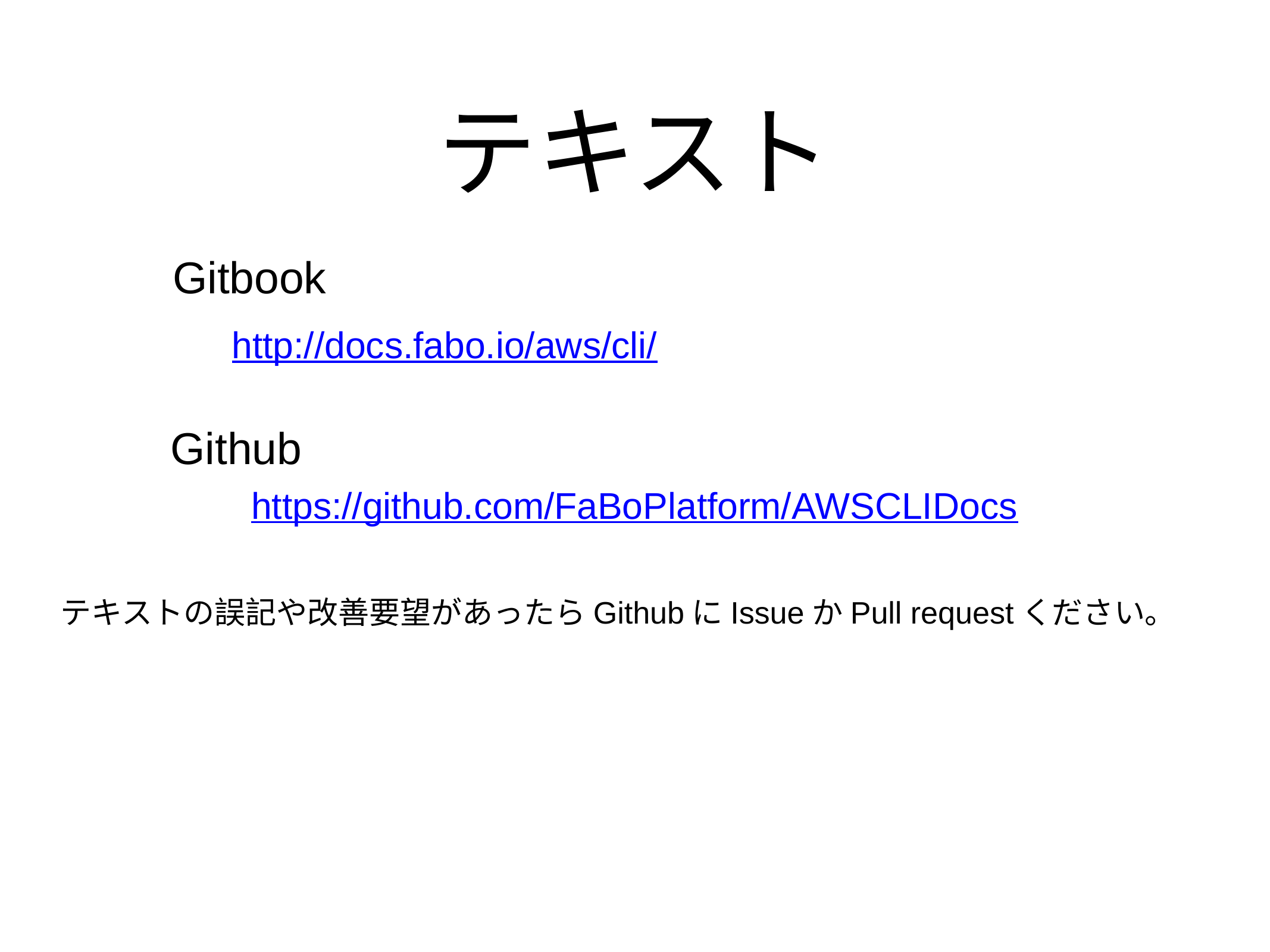

# テキスト
Gitbook
http://docs.fabo.io/aws/cli/
Github
https://github.com/FaBoPlatform/AWSCLIDocs
テキストの誤記や改善要望があったらGithubにIssueかPull requestください。